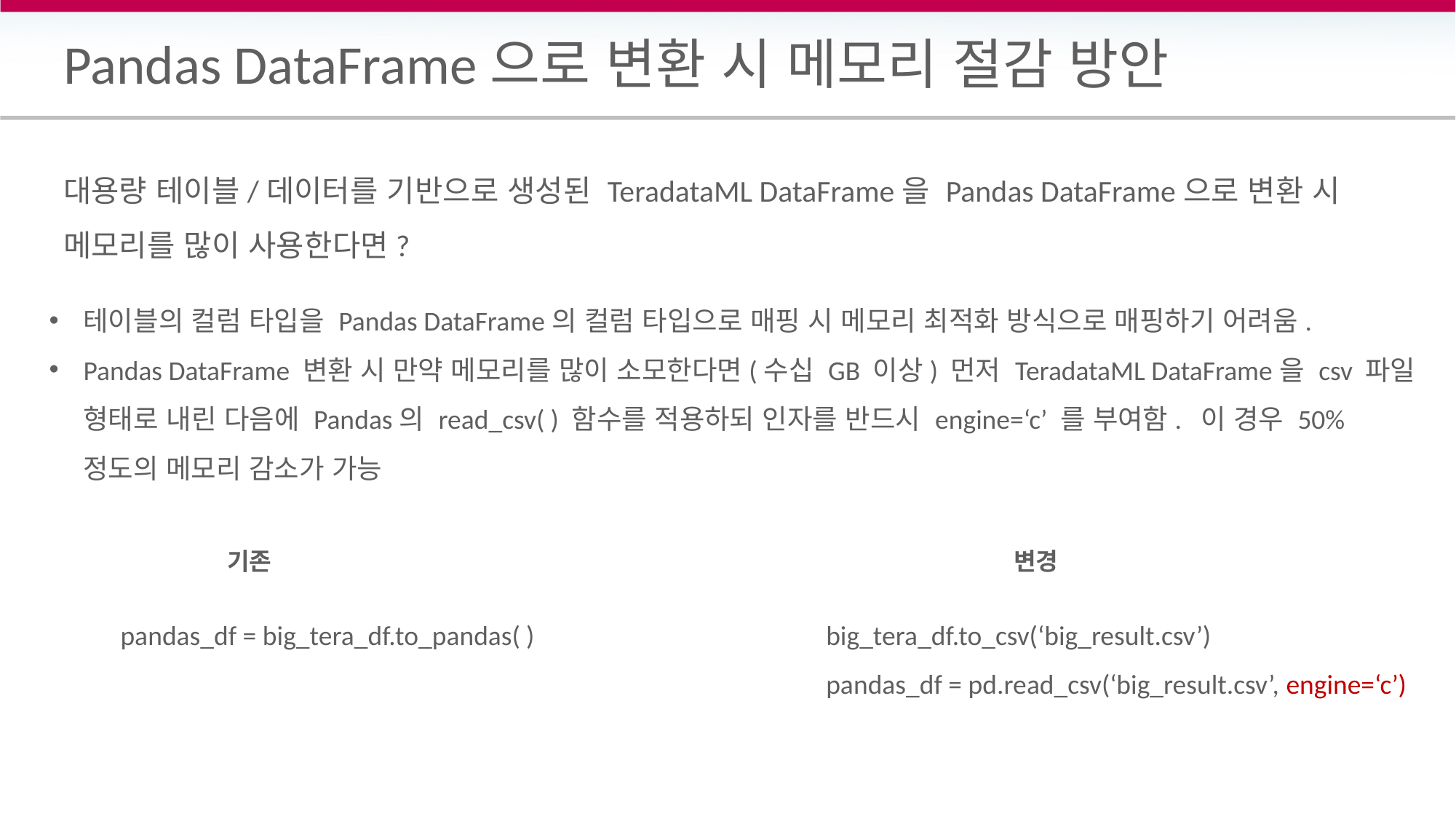

# Pandas DataFrame으로 변환 시 메모리 절감 방안
대용량 테이블/데이터를 기반으로 생성된 TeradataML DataFrame을 Pandas DataFrame으로 변환 시 메모리를 많이 사용한다면?
테이블의 컬럼 타입을 Pandas DataFrame의 컬럼 타입으로 매핑 시 메모리 최적화 방식으로 매핑하기 어려움.
Pandas DataFrame 변환 시 만약 메모리를 많이 소모한다면(수십 GB 이상) 먼저 TeradataML DataFrame을 csv 파일 형태로 내린 다음에 Pandas의 read_csv( ) 함수를 적용하되 인자를 반드시 engine=‘c’ 를 부여함.  이 경우 50% 정도의 메모리 감소가 가능
기존
변경
pandas_df = big_tera_df.to_pandas( )
big_tera_df.to_csv(‘big_result.csv’)
pandas_df = pd.read_csv(‘big_result.csv’, engine=‘c’)